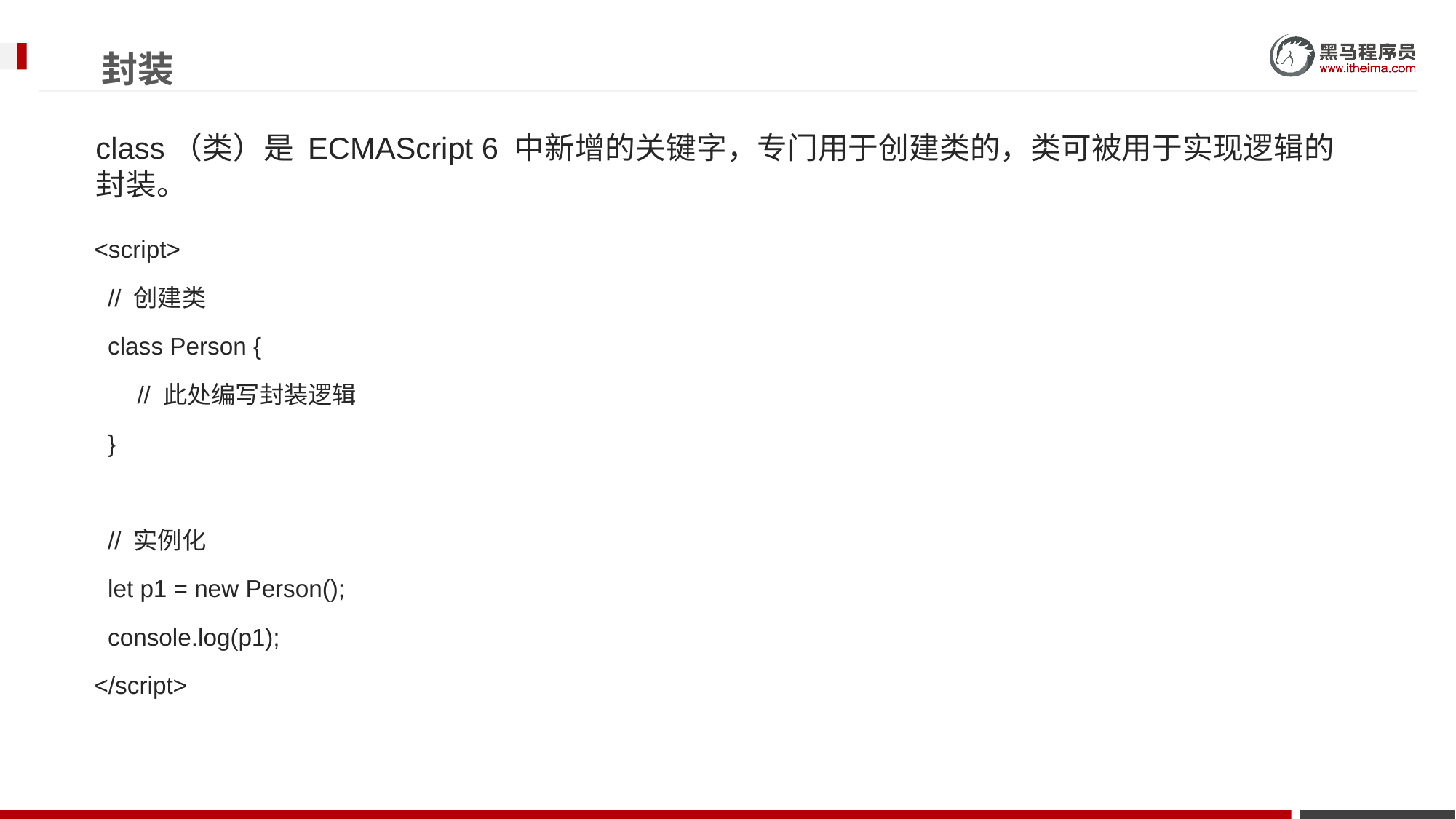

# 封装
class（类）是 ECMAScript 6 中新增的关键字，专门用于创建类的，类可被用于实现逻辑的封装。
<script>
  // 创建类
  class Person {
	// 此处编写封装逻辑
  }

  // 实例化
  let p1 = new Person();
  console.log(p1);
</script>